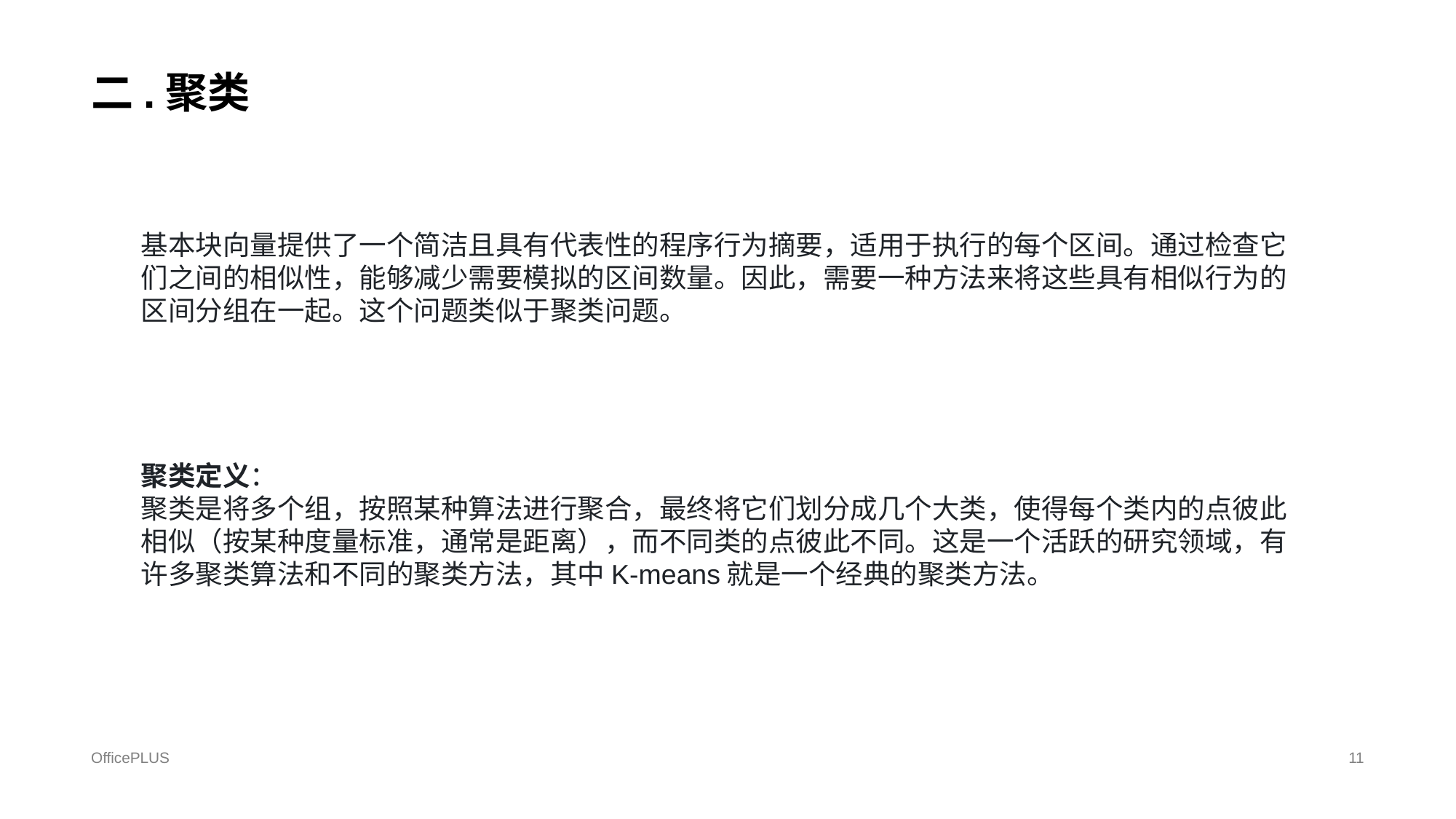

# 二.聚类
基本块向量提供了一个简洁且具有代表性的程序行为摘要，适用于执行的每个区间。通过检查它们之间的相似性，能够减少需要模拟的区间数量。因此，需要一种方法来将这些具有相似行为的区间分组在一起。这个问题类似于聚类问题。
聚类定义：
聚类是将多个组，按照某种算法进行聚合，最终将它们划分成几个大类，使得每个类内的点彼此相似（按某种度量标准，通常是距离），而不同类的点彼此不同。这是一个活跃的研究领域，有许多聚类算法和不同的聚类方法，其中K-means就是一个经典的聚类方法。
OfficePLUS
11